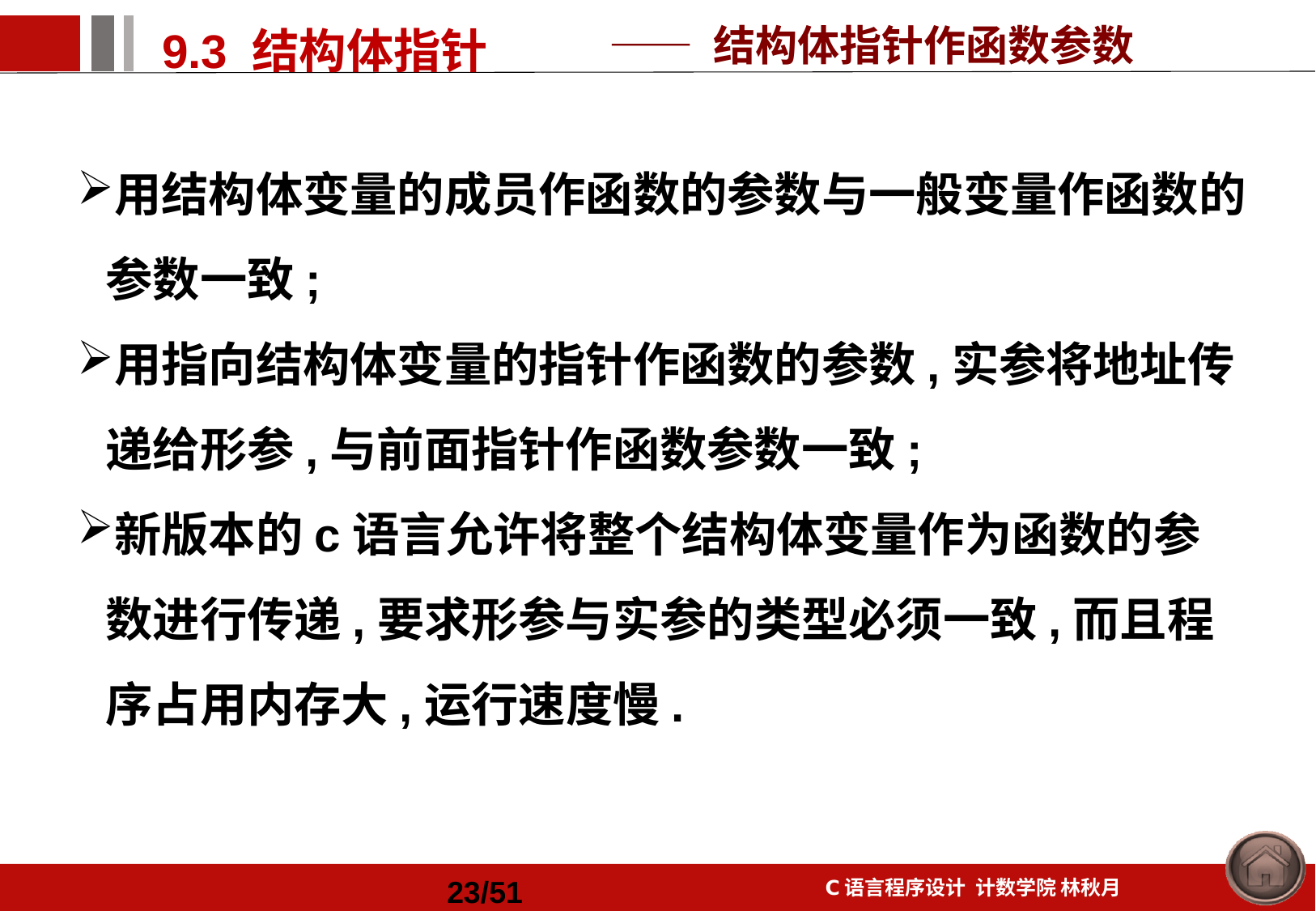

—— 结构体指针作函数参数
用结构体变量的成员作函数的参数与一般变量作函数的参数一致;
用指向结构体变量的指针作函数的参数,实参将地址传递给形参,与前面指针作函数参数一致;
新版本的c语言允许将整个结构体变量作为函数的参数进行传递,要求形参与实参的类型必须一致,而且程序占用内存大,运行速度慢.